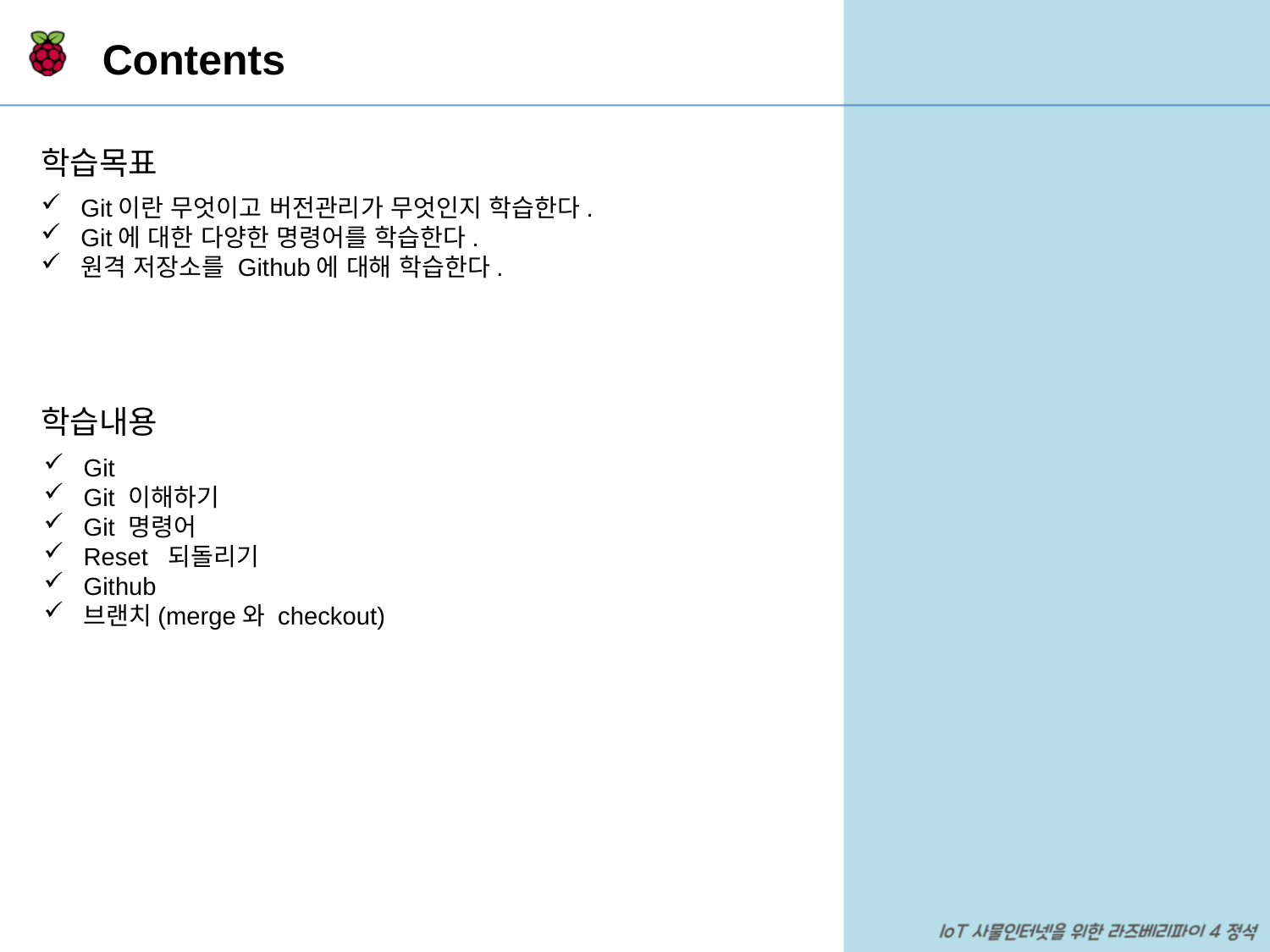

Contents
학습목표
Git이란 무엇이고 버전관리가 무엇인지 학습한다.
Git에 대한 다양한 명령어를 학습한다.
원격 저장소를 Github에 대해 학습한다.
학습내용
Git
Git 이해하기
Git 명령어
Reset  되돌리기
Github
브랜치(merge와 checkout)